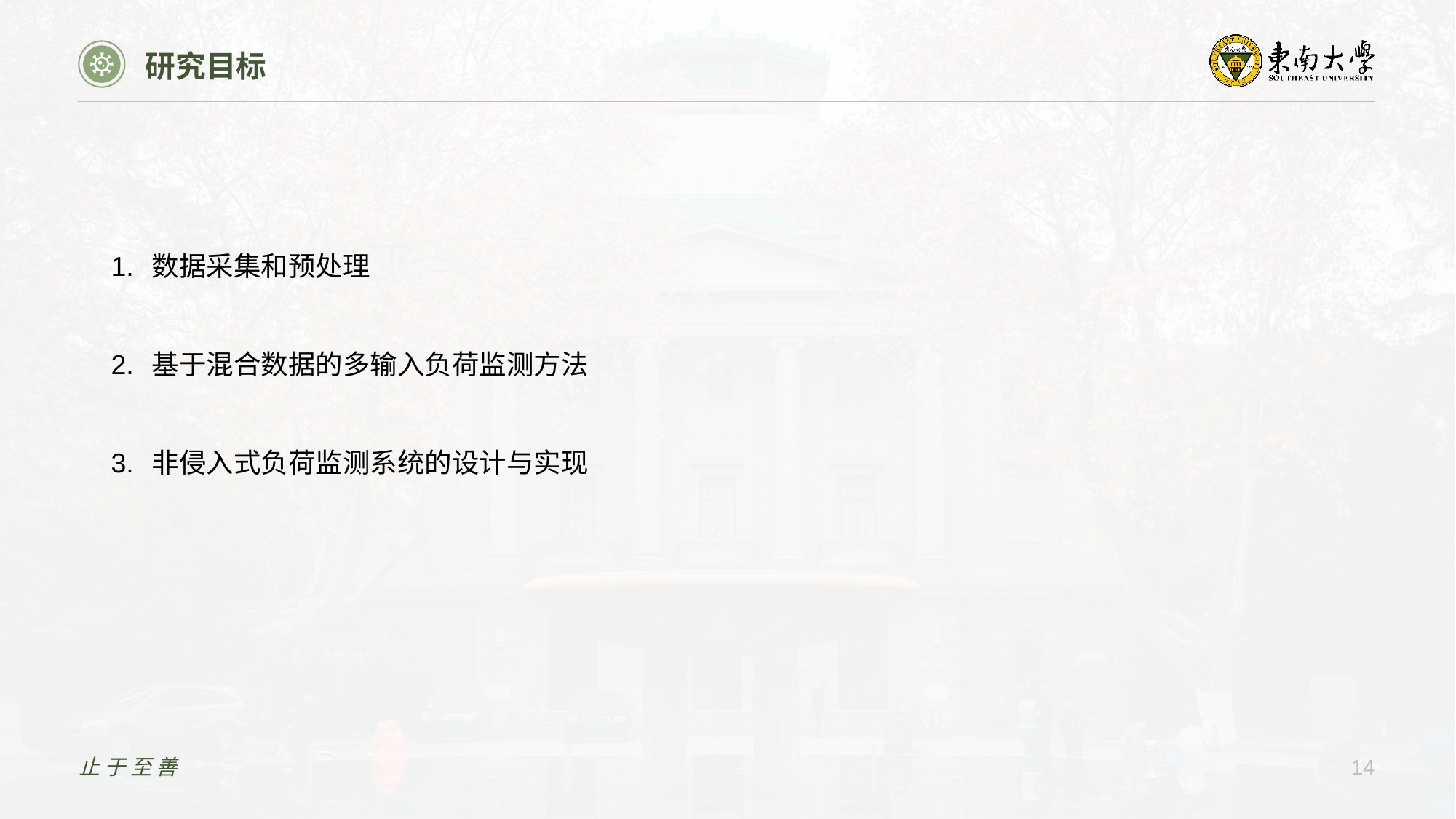

研究目标
数据采集和预处理

基于混合数据的多输入负荷监测方法

非侵入式负荷监测系统的设计与实现
止于至善
14